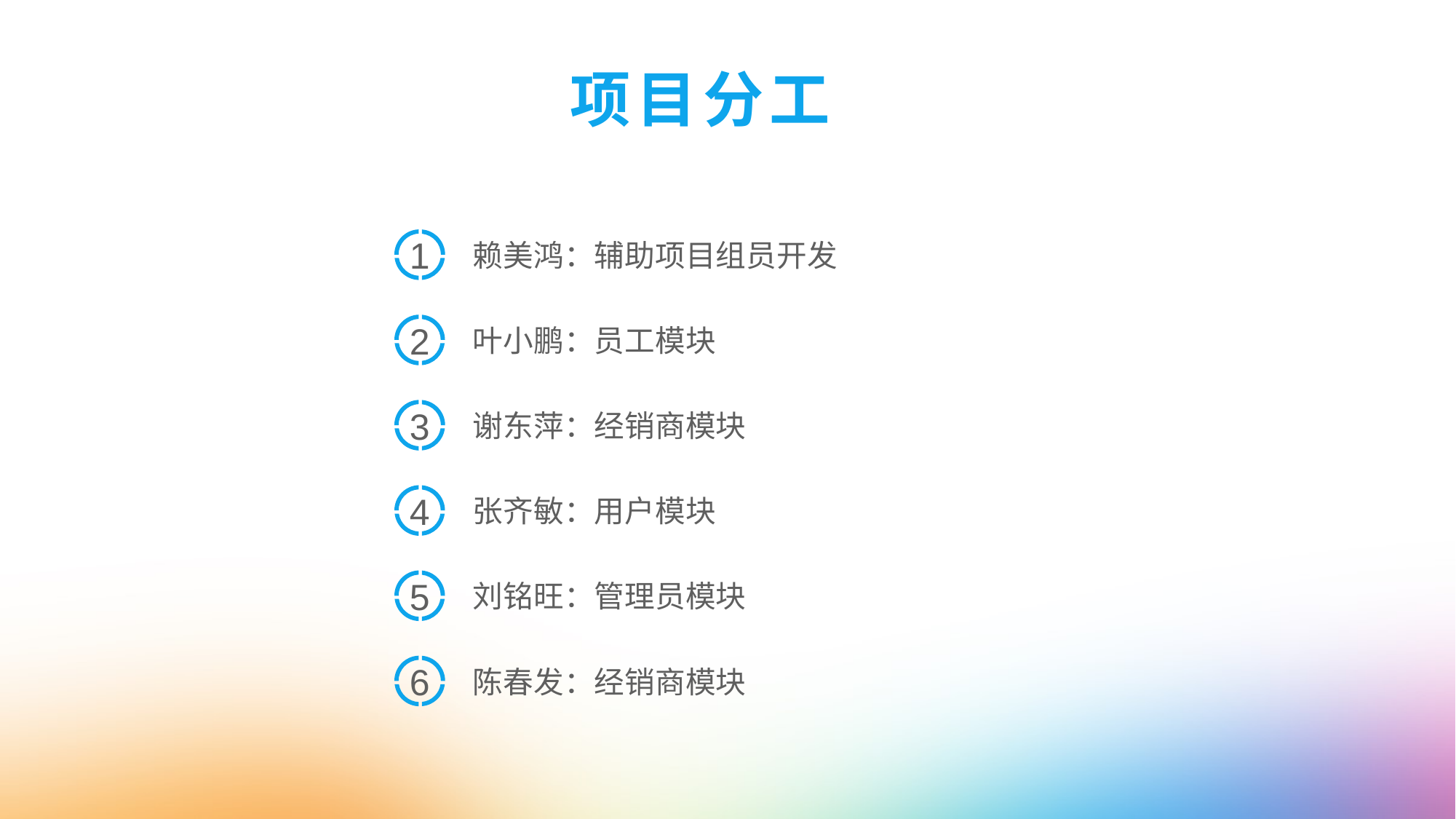

项目分工
赖美鸿：辅助项目组员开发
1
叶小鹏：员工模块
2
谢东萍：经销商模块
3
张齐敏：用户模块
4
刘铭旺：管理员模块
5
陈春发：经销商模块
6